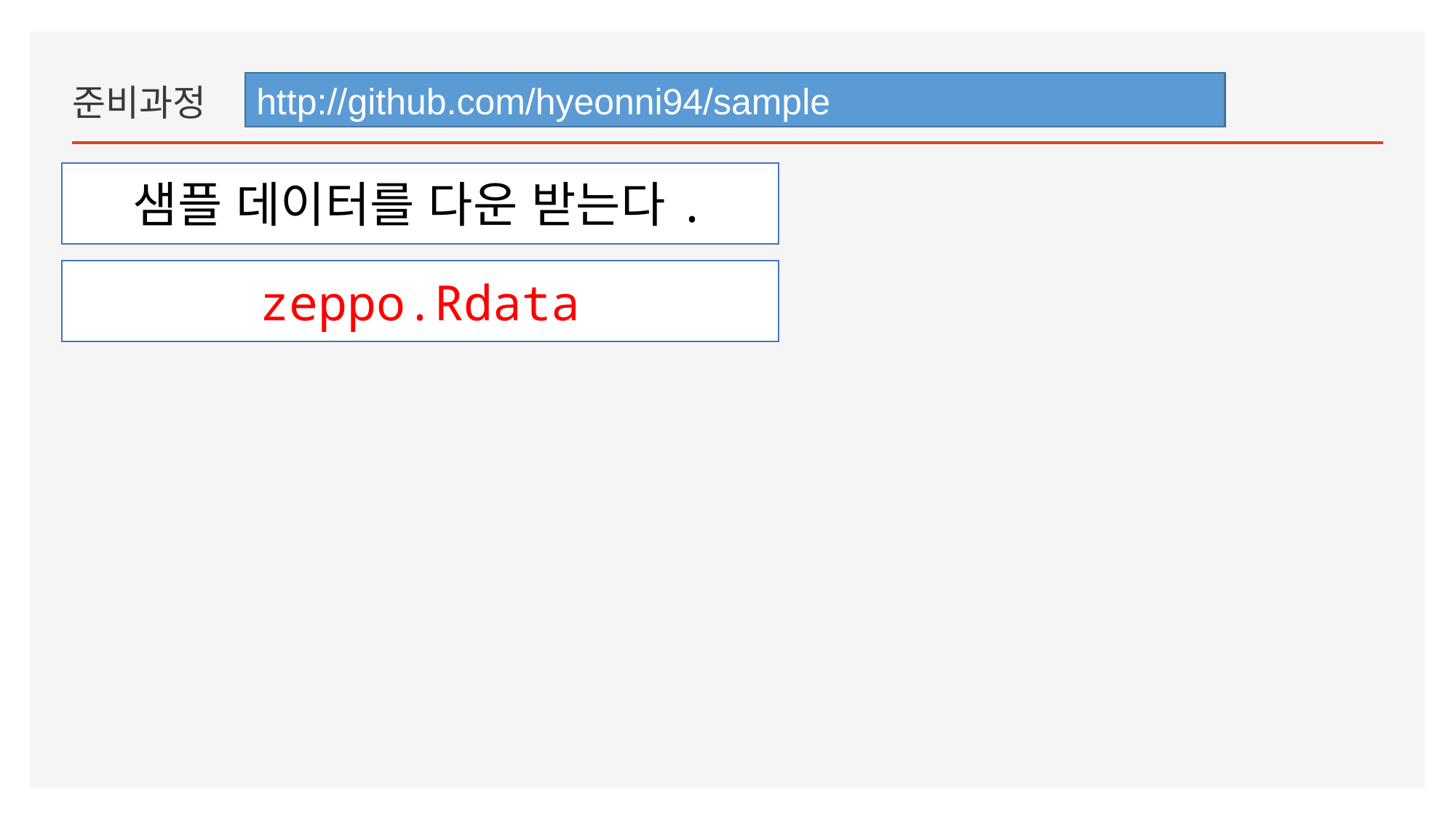

준비과정
http://github.com/hyeonni94/sample
샘플 데이터를 다운 받는다.
zeppo.Rdata